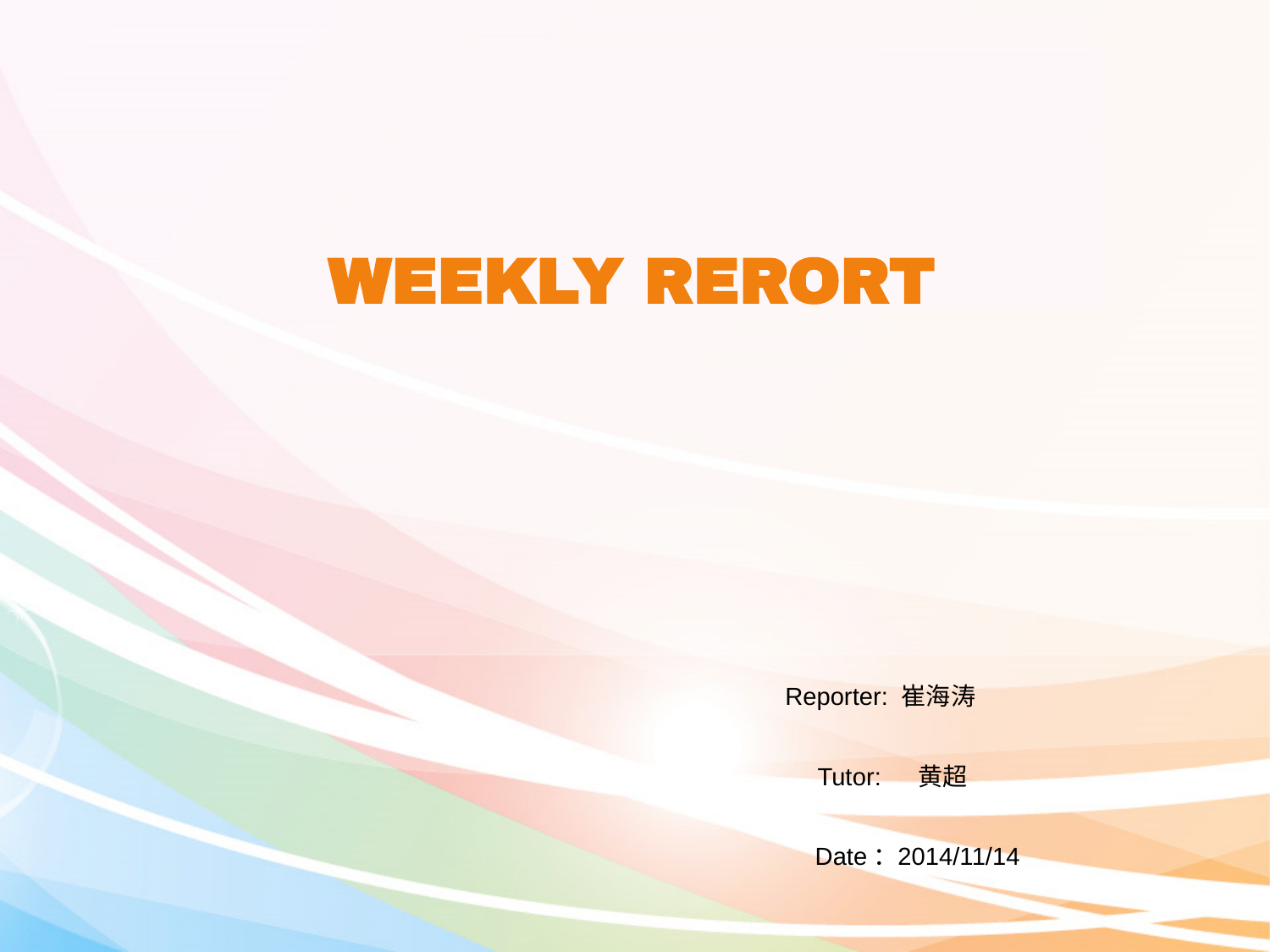

# WEEKLY RERORT
Reporter: 崔海涛
Tutor:
黄超
Date：
2014/11/14